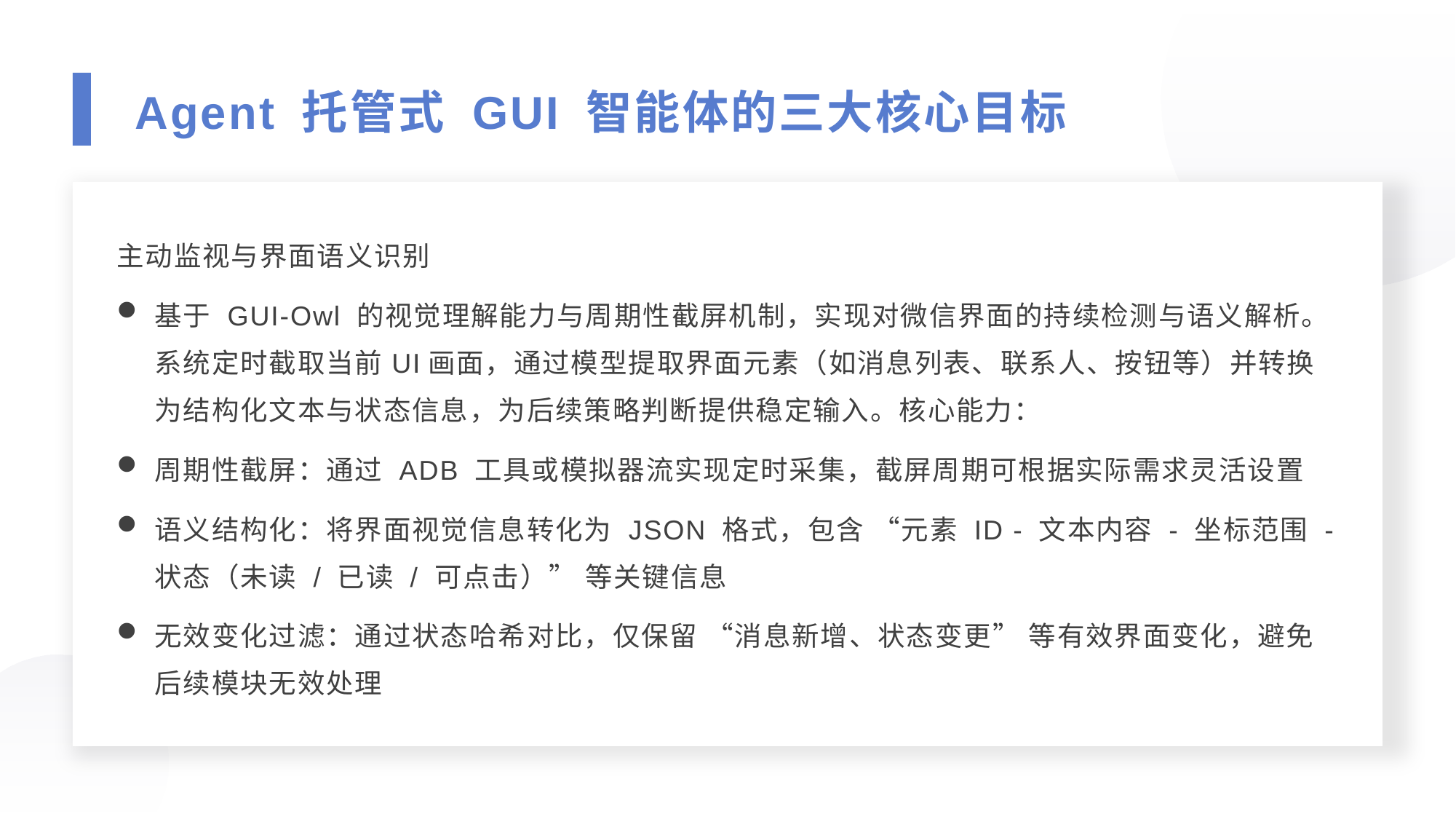

Agent 托管式 GUI 智能体的三大核心目标

主动监视与界面语义识别
基于 GUI-Owl 的视觉理解能力与周期性截屏机制，实现对微信界面的持续检测与语义解析。 系统定时截取当前UI画面，通过模型提取界面元素（如消息列表、联系人、按钮等）并转换为结构化文本与状态信息，为后续策略判断提供稳定输入。核心能力：
周期性截屏：通过 ADB 工具或模拟器流实现定时采集，截屏周期可根据实际需求灵活设置
语义结构化：将界面视觉信息转化为 JSON 格式，包含 “元素 ID - 文本内容 - 坐标范围 - 状态（未读 / 已读 / 可点击）” 等关键信息
无效变化过滤：通过状态哈希对比，仅保留 “消息新增、状态变更” 等有效界面变化，避免后续模块无效处理